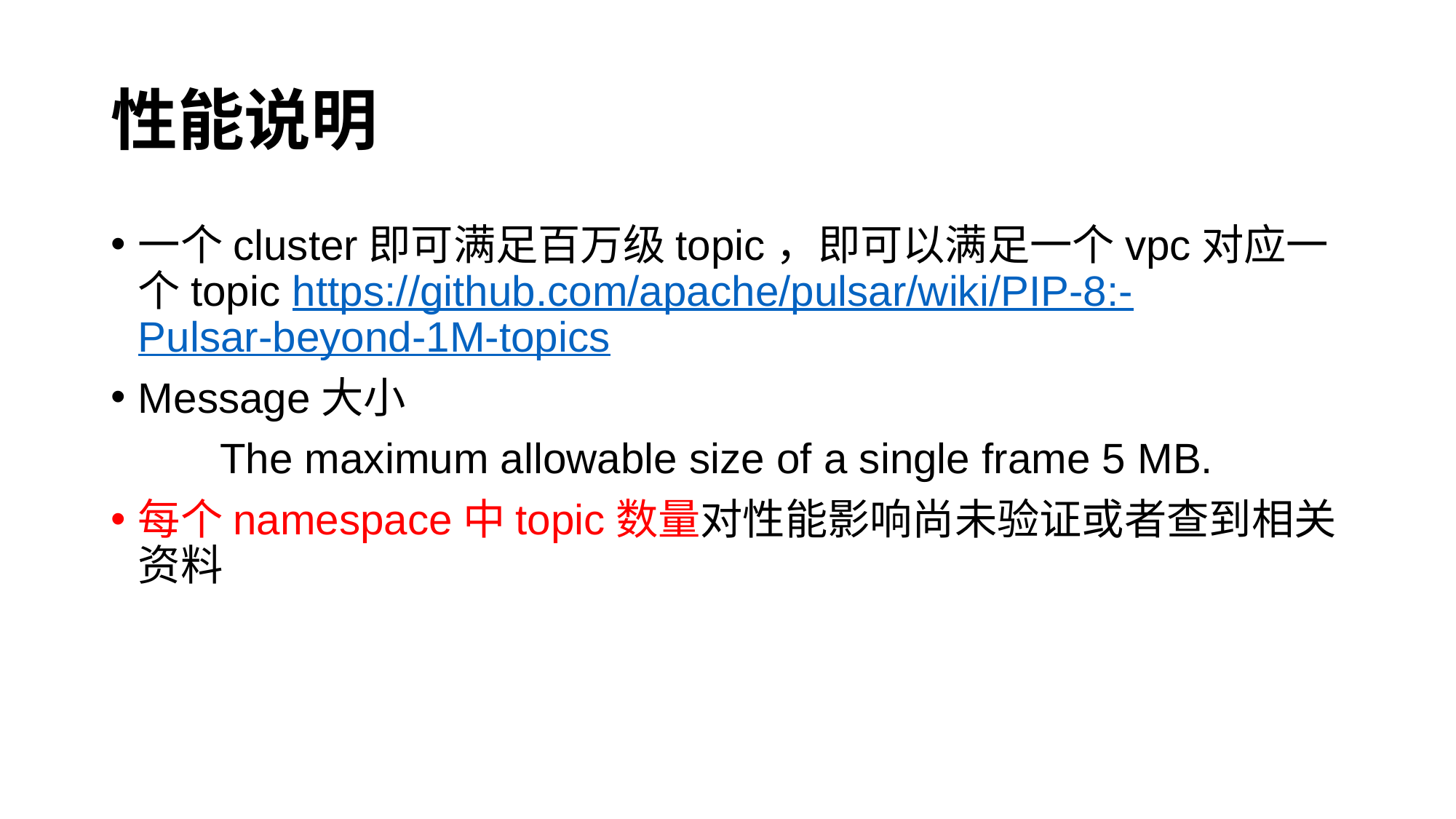

# 性能说明
一个cluster即可满足百万级topic，即可以满足一个vpc对应一个topic https://github.com/apache/pulsar/wiki/PIP-8:-Pulsar-beyond-1M-topics
Message大小
	The maximum allowable size of a single frame 5 MB.
每个namespace中topic数量对性能影响尚未验证或者查到相关资料